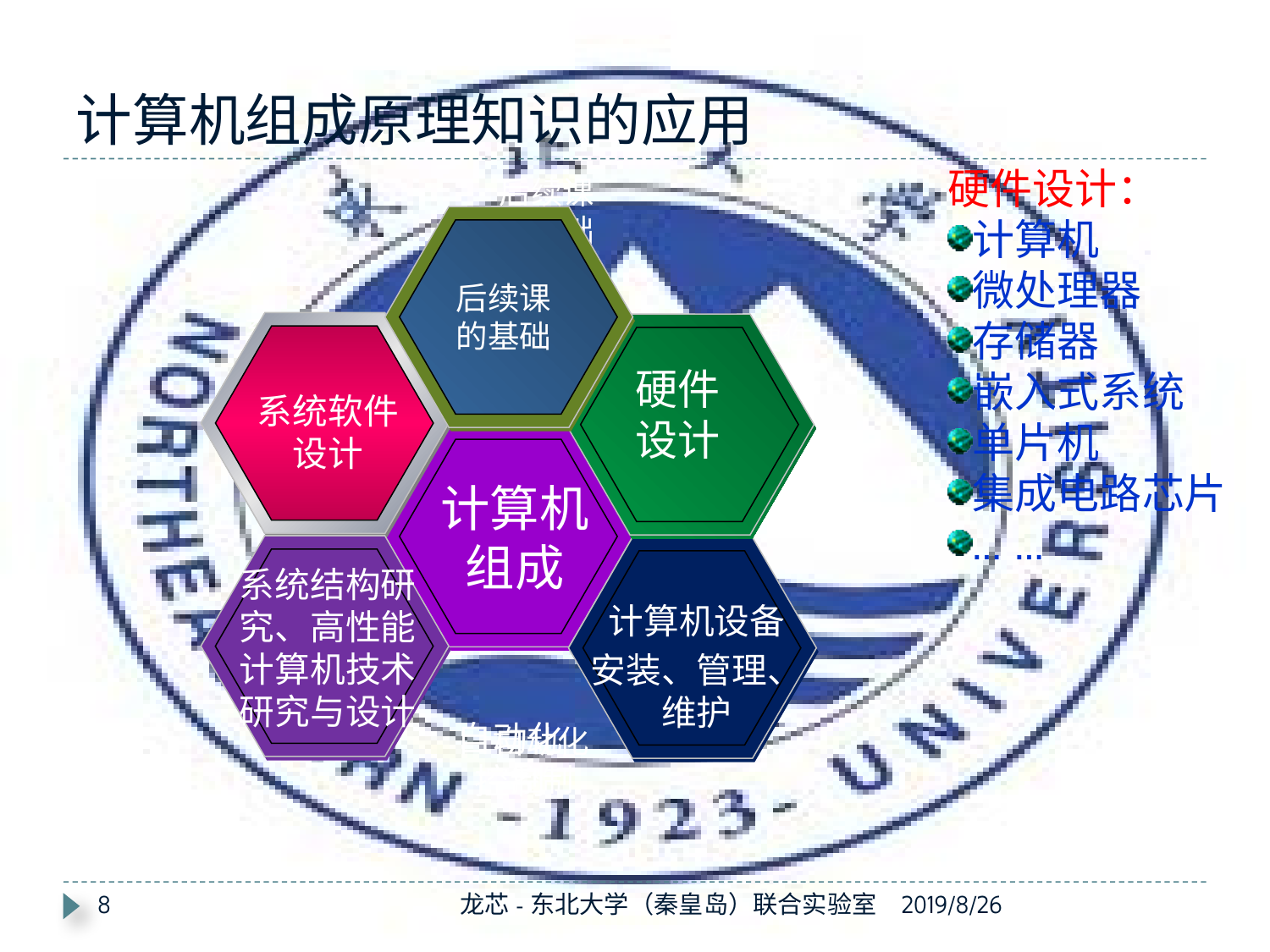

# 计算机组成原理知识的应用
硬件设计：
计算机
微处理器
存储器
嵌入式系统
单片机
集成电路芯片
… …
后续课
的基础

后续课
的基础
系统软件
设计
硬件
设计

硬件
设计
系统软件
设计

计算机
组成

系统结构研究、高性能计算机技术研究与设计
计算机设备
安装、管理、维护

自动化
控制
自动化
控制
8
龙芯-东北大学（秦皇岛）联合实验室
2019/8/26